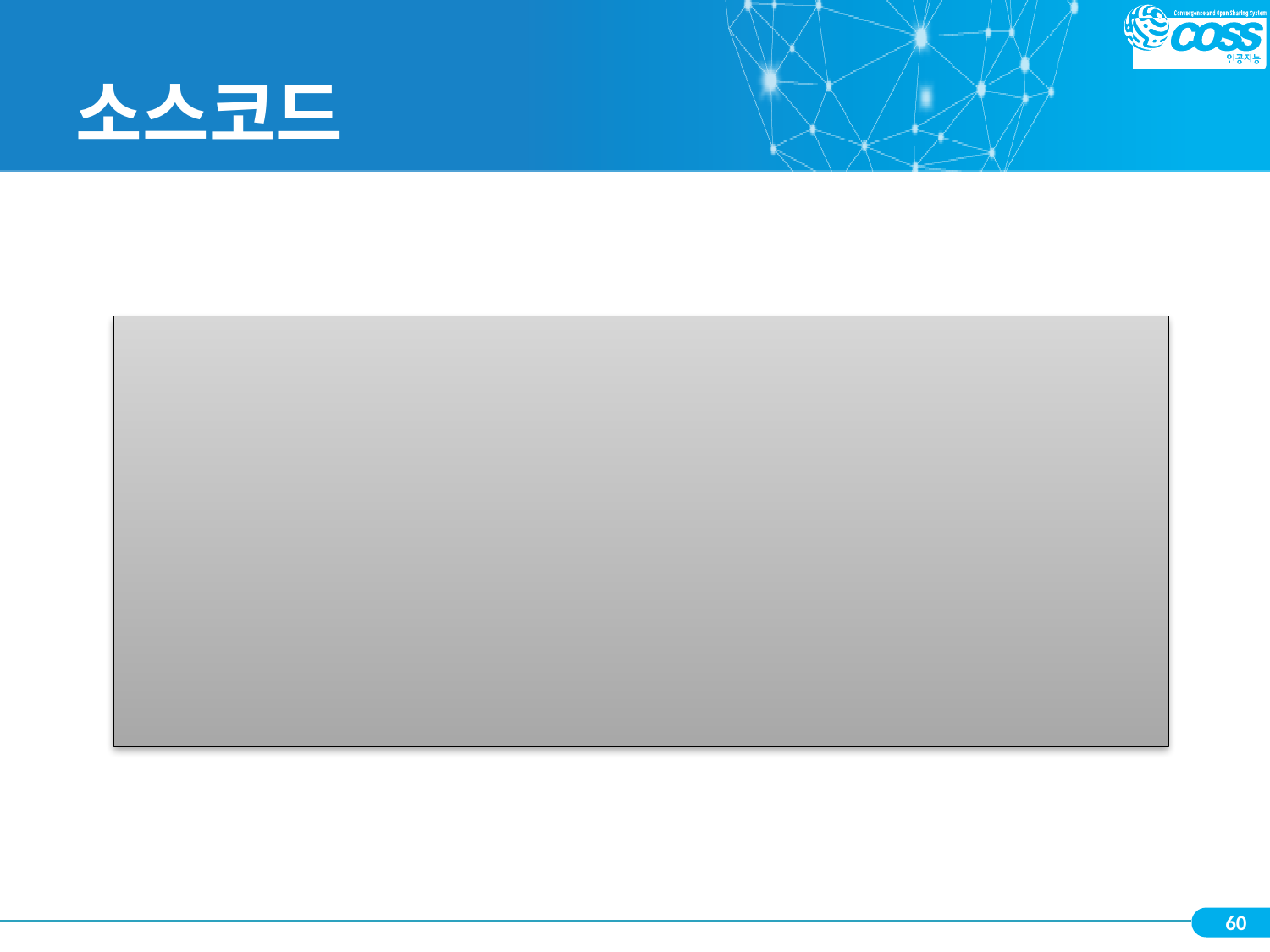

# 소스코드

>>> h = 1.76
>>> w = 82.5
>>> bmi = w / h**2
>>> print('BMI는', bmi)
BMI는 26.633522727272727